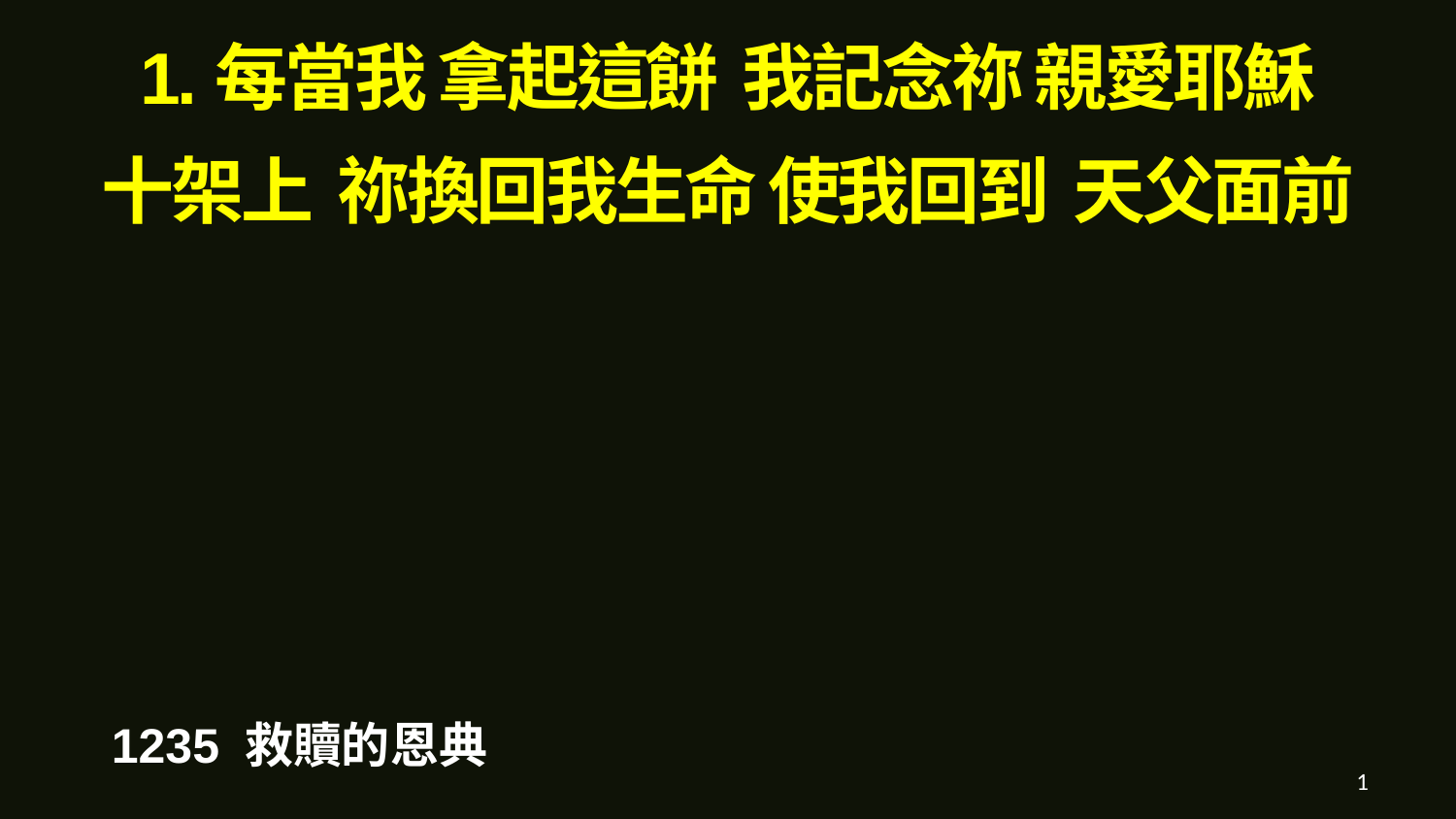

1.每當我 拿起這餅  我記念祢 親愛耶穌
十架上  祢換回我生命 使我回到  天父面前
1235 救贖的恩典
1